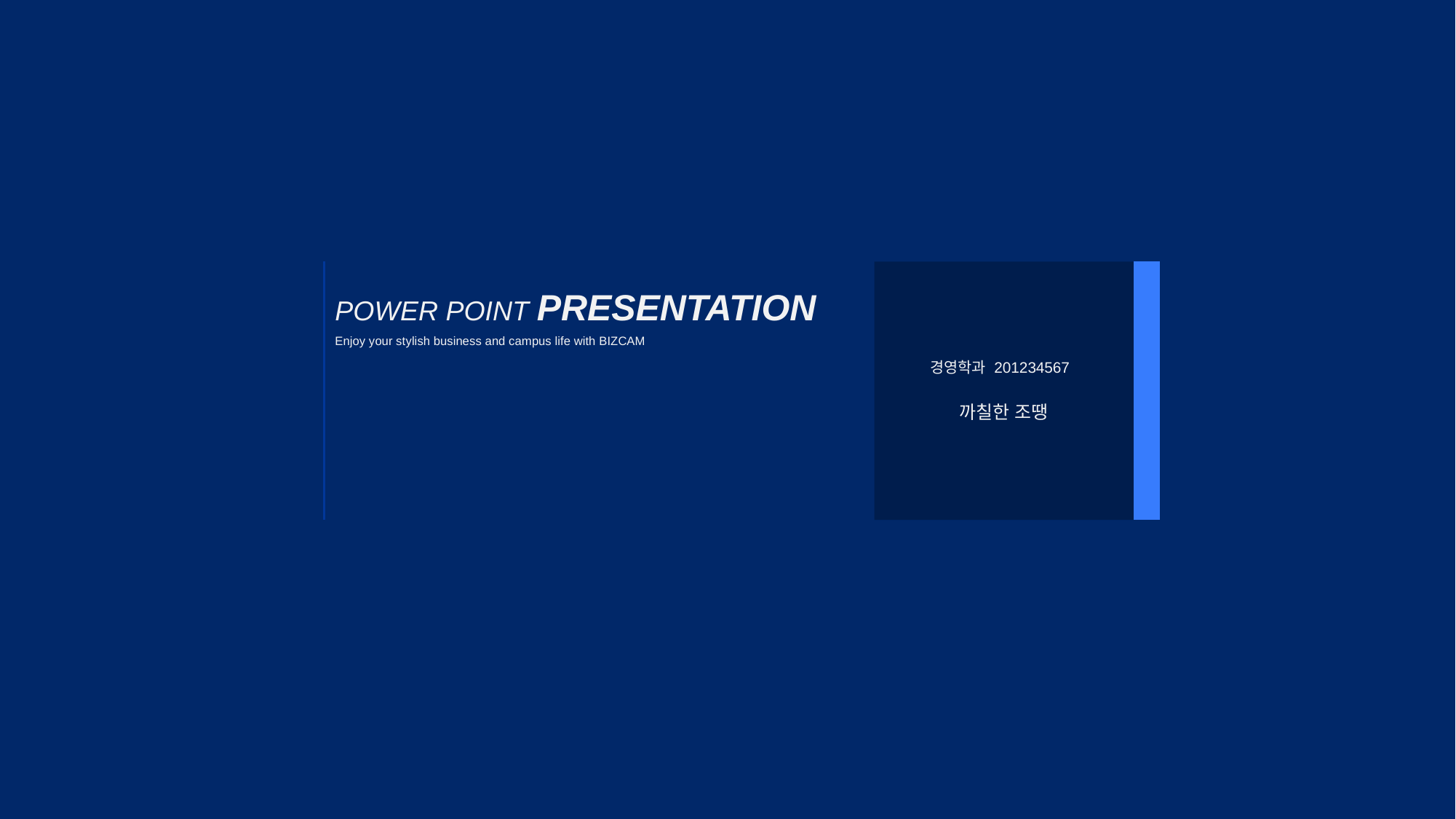

| POWER POINT PRESENTATION Enjoy your stylish business and campus life with BIZCAM | 경영학과 201234567 까칠한 조땡 |  |
| --- | --- | --- |